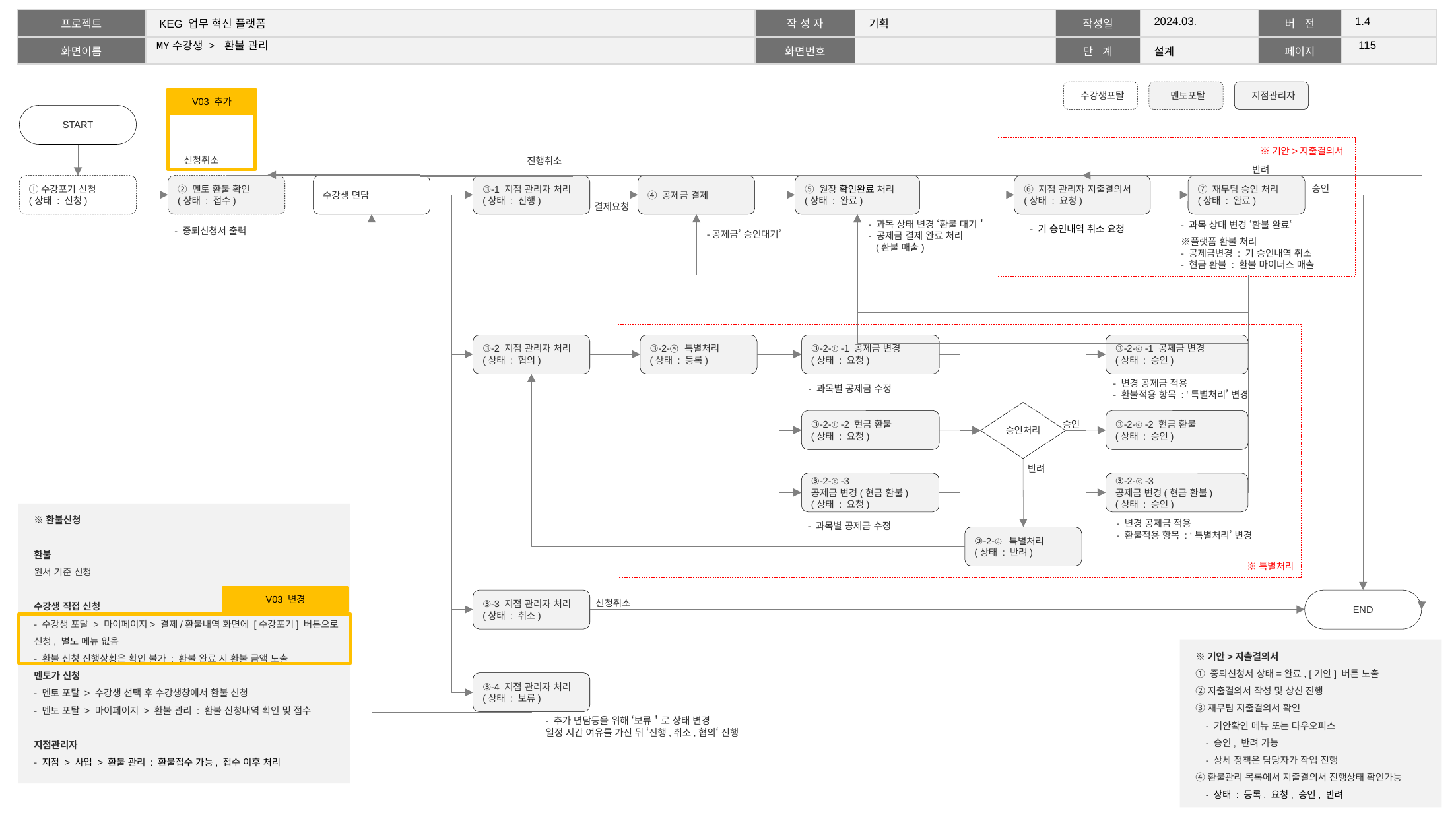

115

# MY수강생 > 환불 관리
수강생포탈
멘토포탈
지점관리자
V03 추가

START
※기안>지출결의서

신청취소
진행취소
반려
승인
①수강포기 신청
(상태 : 신청)
② 멘토 환불 확인
(상태 : 접수)
수강생 면담
③-1 지점 관리자 처리
(상태 : 진행)
④ 공제금 결제
⑤ 원장 확인완료 처리
(상태 : 완료)
⑥ 지점 관리자 지출결의서
(상태 : 요청)
⑦ 재무팀 승인 처리
(상태 : 완료)
결제요청
- 기 승인내역 취소 요청
- 과목 상태 변경 ‘환불 대기＇
- 공제금 결제 완료 처리
  (환불 매출)
- 중퇴신청서 출력
- 과목 상태 변경 ‘환불 완료‘
※플랫폼 환불 처리
- 공제금변경 : 기 승인내역 취소
- 현금 환불 : 환불 마이너스 매출
-공제금’ 승인대기’

③-2-ⓑ-1 공제금 변경
(상태 : 요청)
③-2-ⓒ-1 공제금 변경
(상태 : 승인)
③-2 지점 관리자 처리
(상태 : 협의)
③-2-ⓐ 특별처리
(상태 : 등록)
- 과목별 공제금 수정
- 변경 공제금 적용
- 환불적용 항목 : ‘특별처리’ 변경
승인처리
승인
③-2-ⓑ-2 현금 환불
(상태 : 요청)
③-2-ⓒ-2 현금 환불
(상태 : 승인)
반려
③-2-ⓑ-3
공제금 변경(현금 환불)
(상태 : 요청)
③-2-ⓒ-3
공제금 변경(현금 환불)
(상태 : 승인)
※환불신청

환불
원서 기준 신청

수강생 직접 신청
- 수강생 포탈 > 마이페이지> 결제/환불내역 화면에 [수강포기] 버튼으로 신청, 별도 메뉴 없음
- 환불 신청 진행상황은 확인 불가 : 환불 완료 시 환불 금액 노출
멘토가 신청
- 멘토 포탈 > 수강생 선택 후 수강생창에서 환불 신청
- 멘토 포탈 > 마이페이지 > 환불 관리 : 환불 신청내역 확인 및 접수

지점관리자
- 지점 > 사업 > 환불 관리 : 환불접수 가능, 접수 이후 처리
- 과목별 공제금 수정
- 변경 공제금 적용
- 환불적용 항목 : ‘특별처리’ 변경
③-2-ⓓ 특별처리
(상태 : 반려)
※특별처리
신청취소
V03 변경

③-3 지점 관리자 처리
(상태 : 취소)
END
※기안>지출결의서
① 중퇴신청서 상태=완료, [기안] 버튼 노출
② 지출결의서 작성 및 상신 진행
③ 재무팀 지출결의서 확인
   - 기안확인 메뉴 또는 다우오피스
   - 승인, 반려 가능
   - 상세 정책은 담당자가 작업 진행
④ 환불관리 목록에서 지출결의서 진행상태 확인가능
   - 상태 : 등록, 요청, 승인, 반려
③-4 지점 관리자 처리
(상태 : 보류)
- 추가 면담등을 위해 ‘보류＇로 상태 변경
일정 시간 여유를 가진 뒤 ‘진행,취소,협의‘ 진행